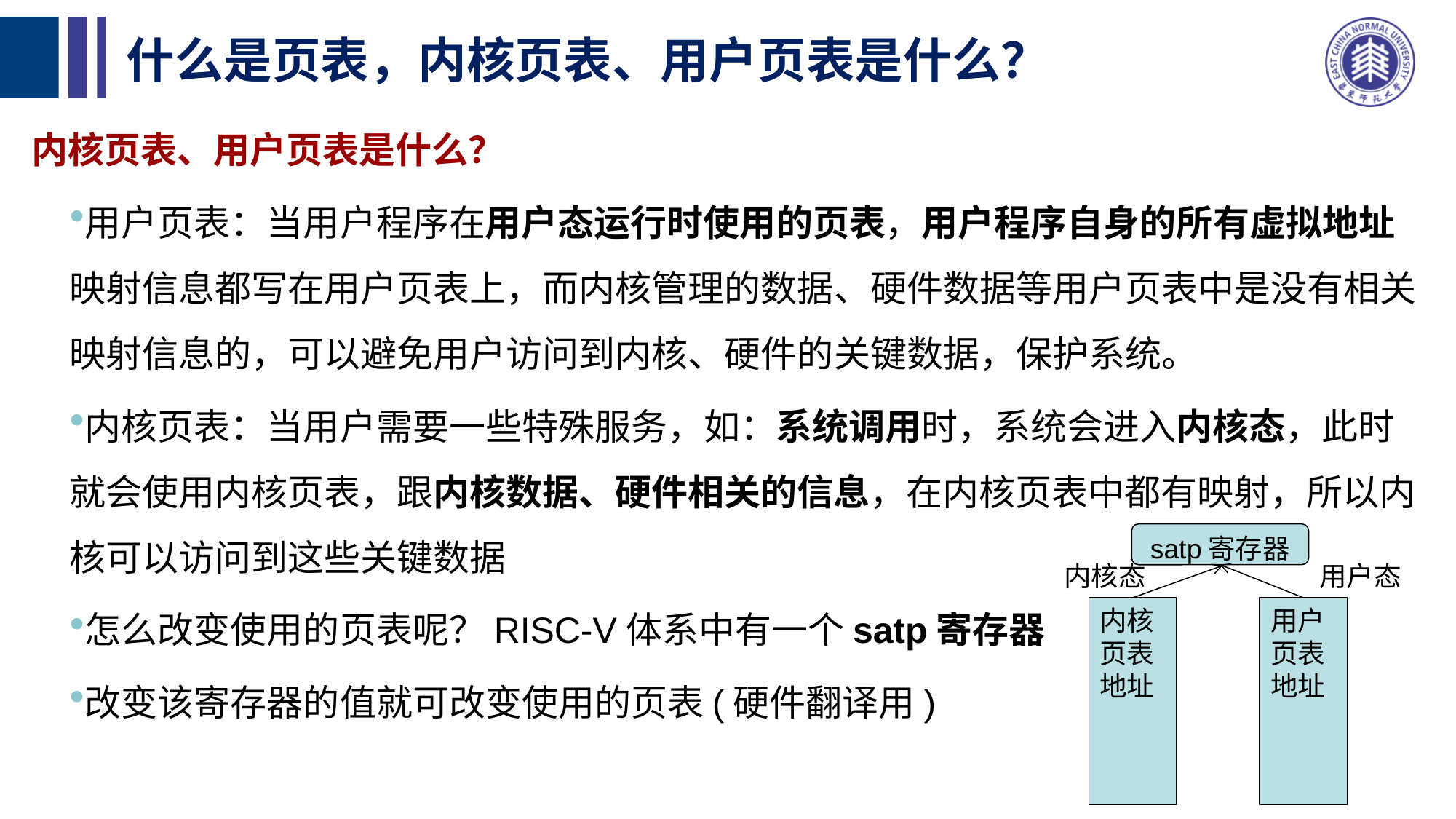

# 什么是页表，内核页表、用户页表是什么？
内核页表、用户页表是什么？

用户页表：当用户程序在用户态运行时使用的页表，用户程序自身的所有虚拟地址映射信息都写在用户页表上，而内核管理的数据、硬件数据等用户页表中是没有相关映射信息的，可以避免用户访问到内核、硬件的关键数据，保护系统。
内核页表：当用户需要一些特殊服务，如：系统调用时，系统会进入内核态，此时就会使用内核页表，跟内核数据、硬件相关的信息，在内核页表中都有映射，所以内核可以访问到这些关键数据
怎么改变使用的页表呢？RISC-V体系中有一个satp寄存器
改变该寄存器的值就可改变使用的页表(硬件翻译用)

satp寄存器
内核态
用户态
内核页表地址
用户页表地址